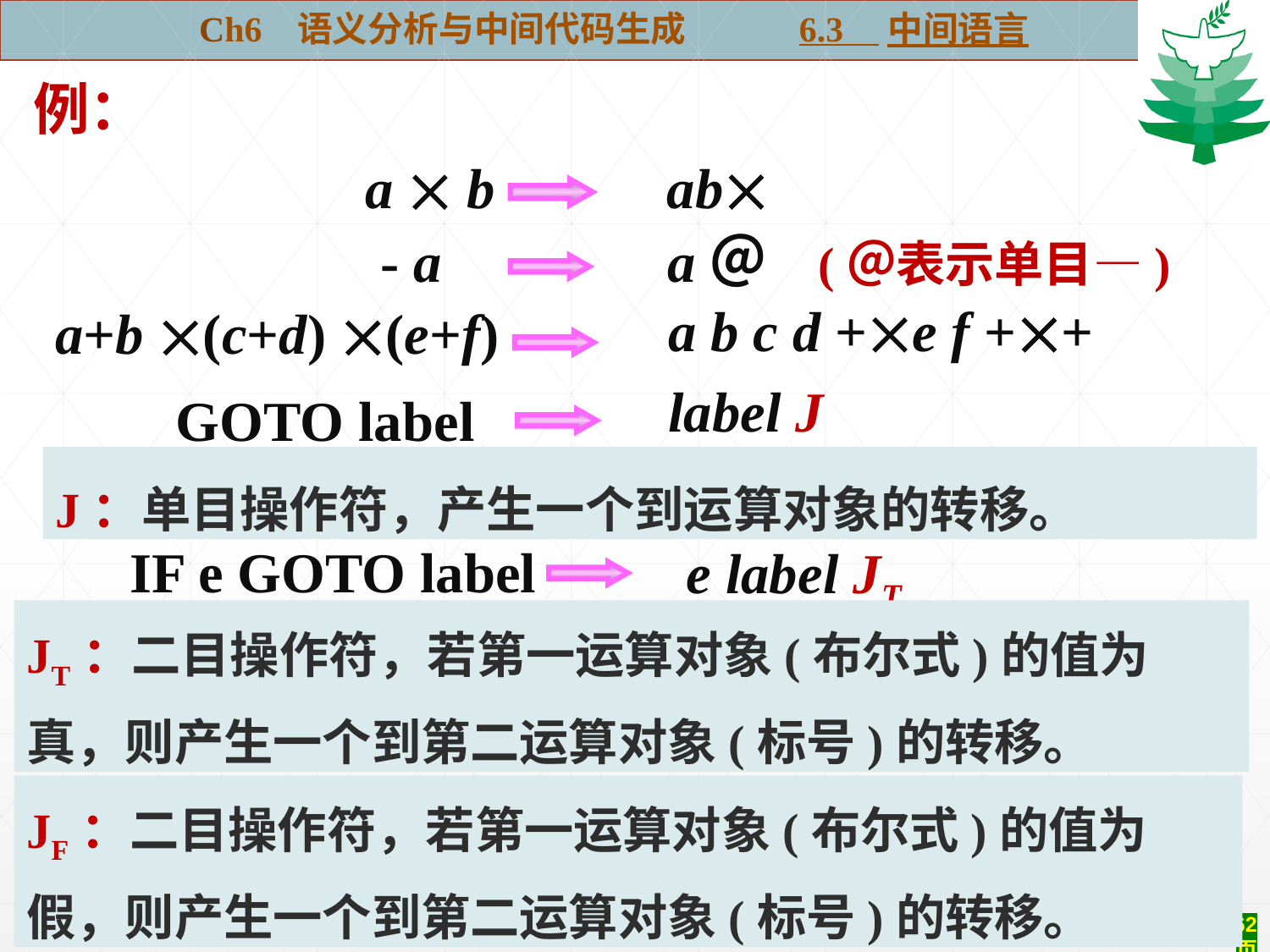

Ch6   语义分析与中间代码生成             6.3    中间语言
例：
 ab×
   a × b

 - a
a＠   (＠表示单目―)

a b c d +×e f +×+
a+b ×(c+d) ×(e+f)

label J
GOTO label

J：单目操作符，产生一个到运算对象的转移。
e label JT
IF e GOTO label

JT：二目操作符，若第一运算对象(布尔式)的值为真，则产生一个到第二运算对象(标号)的转移。
JF：二目操作符，若第一运算对象(布尔式)的值为假，则产生一个到第二运算对象(标号)的转移。